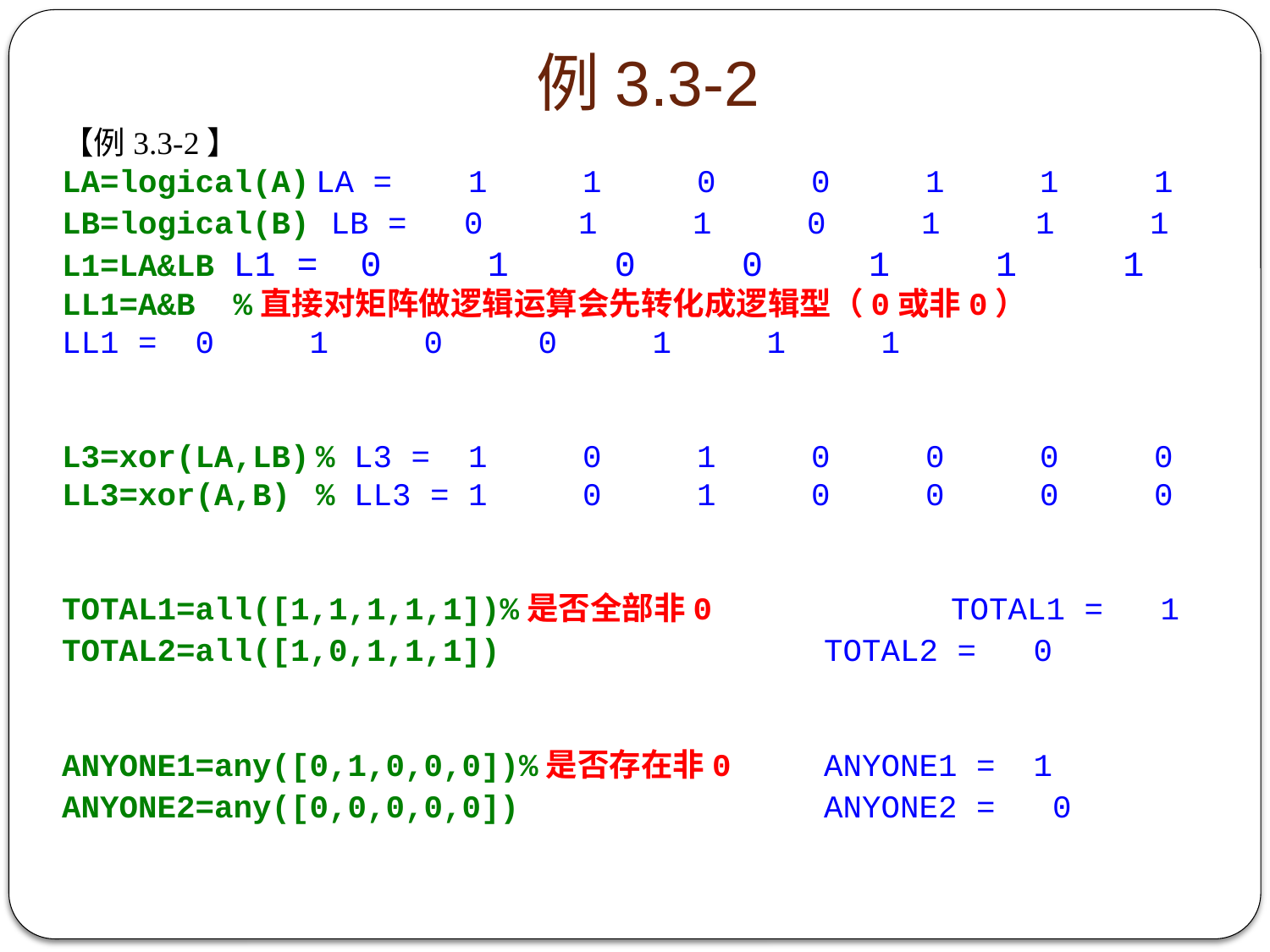

# 例3.3-2
【例3.3-2】
LA=logical(A)	LA =    1     1     0     0     1     1     1
LB=logical(B) LB =   0     1     1     0     1     1     1
L1=LA&LB L1 =  0     1     0     0     1     1     1
LL1=A&B  %直接对矩阵做逻辑运算会先转化成逻辑型（0或非0）
LL1 =  0     1     0     0     1     1     1

L3=xor(LA,LB)	% L3 =  1     0     1     0     0     0     0
LL3=xor(A,B)	% LL3 = 1     0     1     0     0     0     0

TOTAL1=all([1,1,1,1,1])%是否全部非0		TOTAL1 =   1
TOTAL2=all([1,0,1,1,1])  			TOTAL2 =   0

ANYONE1=any([0,1,0,0,0])%是否存在非0	ANYONE1 =  1
ANYONE2=any([0,0,0,0,0])  			ANYONE2 =   0